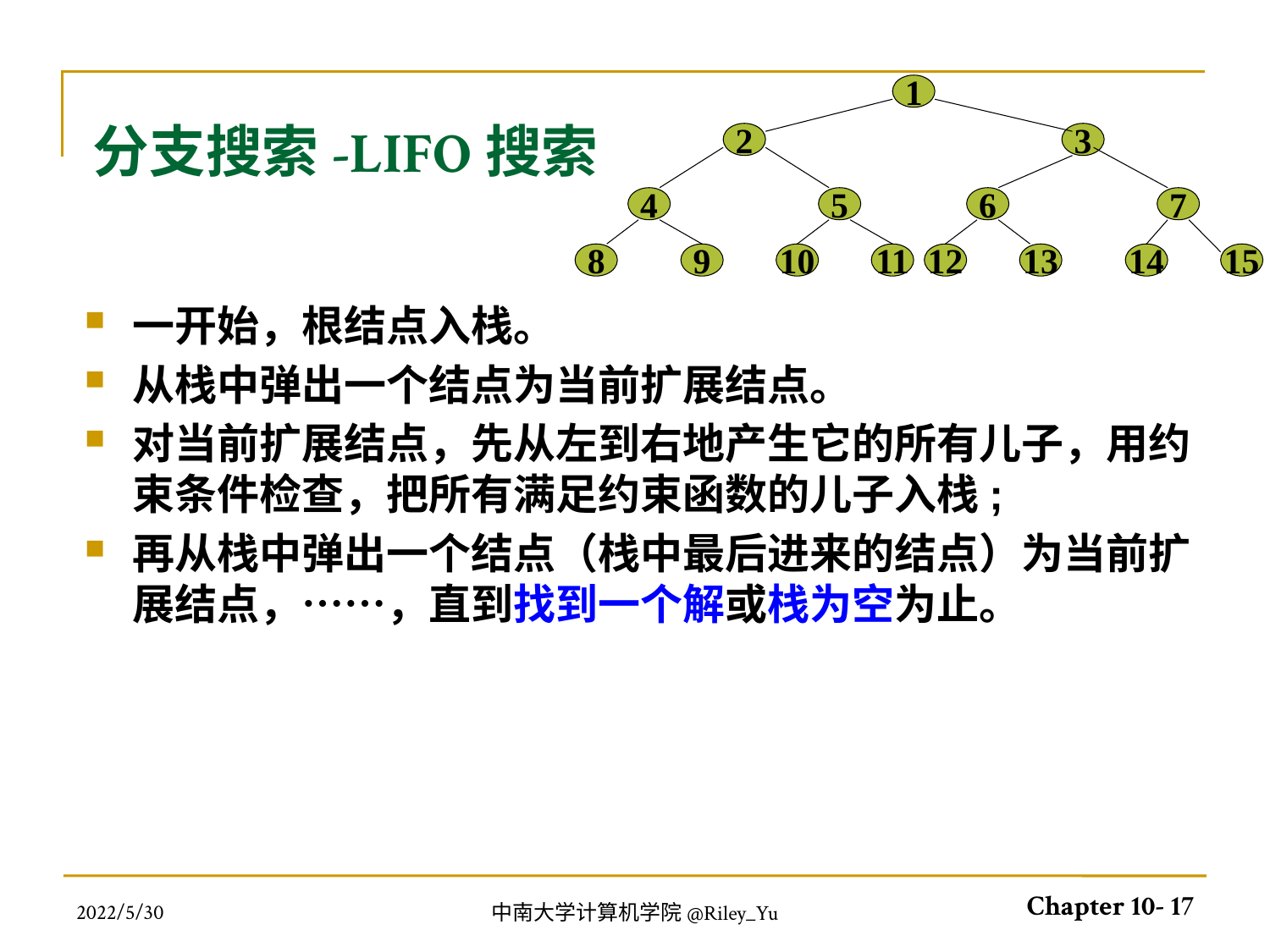

1

2
3

4
5
6
7

8
9
10
11
12
13
14
15
# 分支搜索-LIFO搜索
一开始，根结点入栈。
从栈中弹出一个结点为当前扩展结点。
对当前扩展结点，先从左到右地产生它的所有儿子，用约束条件检查，把所有满足约束函数的儿子入栈;
再从栈中弹出一个结点（栈中最后进来的结点）为当前扩展结点，……，直到找到一个解或栈为空为止。
2022/5/30
Chapter 10- 17
中南大学计算机学院@Riley_Yu